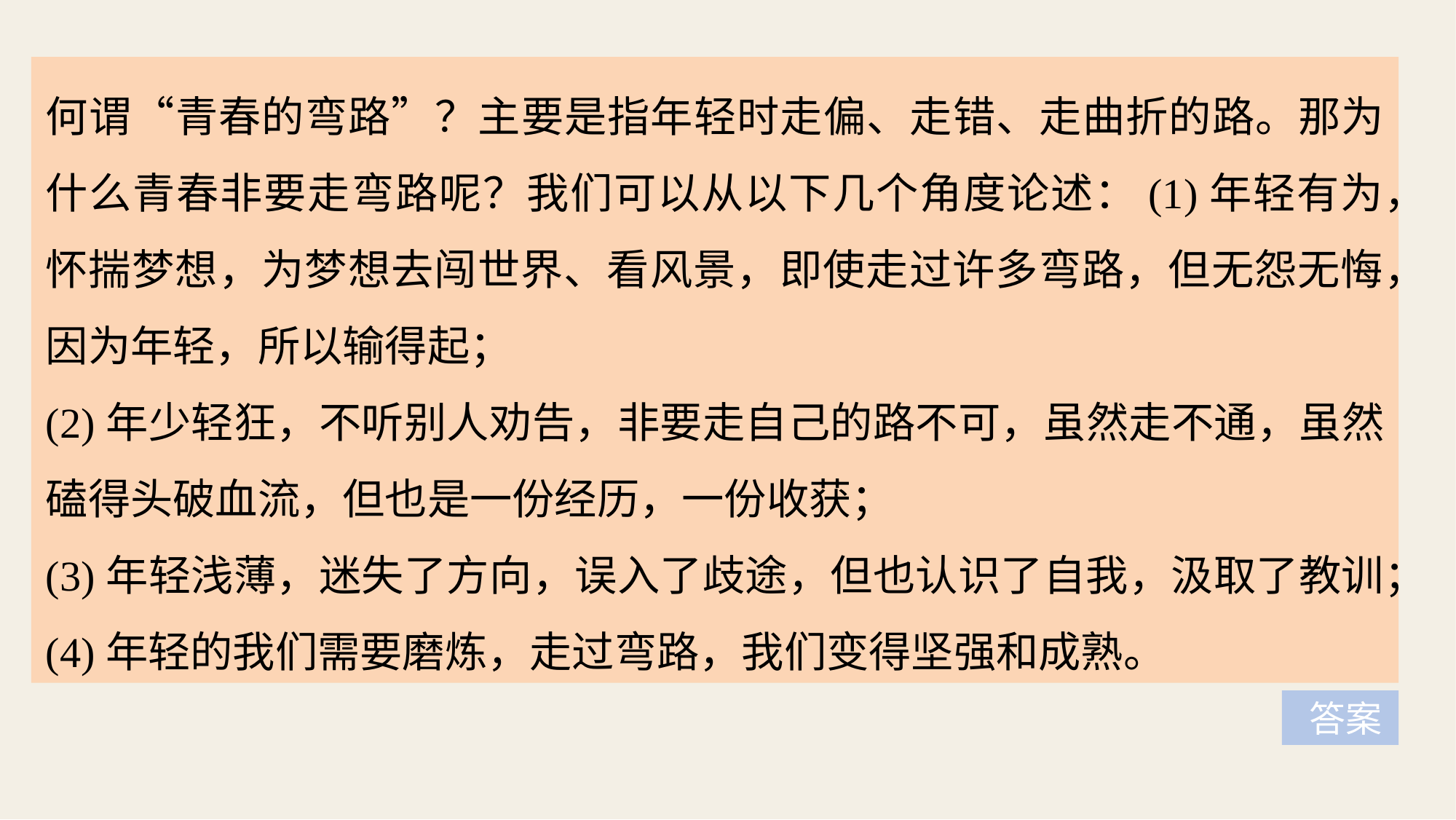

何谓“青春的弯路”？主要是指年轻时走偏、走错、走曲折的路。那为什么青春非要走弯路呢？我们可以从以下几个角度论述：(1)年轻有为，怀揣梦想，为梦想去闯世界、看风景，即使走过许多弯路，但无怨无悔，因为年轻，所以输得起；
(2)年少轻狂，不听别人劝告，非要走自己的路不可，虽然走不通，虽然磕得头破血流，但也是一份经历，一份收获；
(3)年轻浅薄，迷失了方向，误入了歧途，但也认识了自我，汲取了教训；
(4)年轻的我们需要磨炼，走过弯路，我们变得坚强和成熟。
 答案